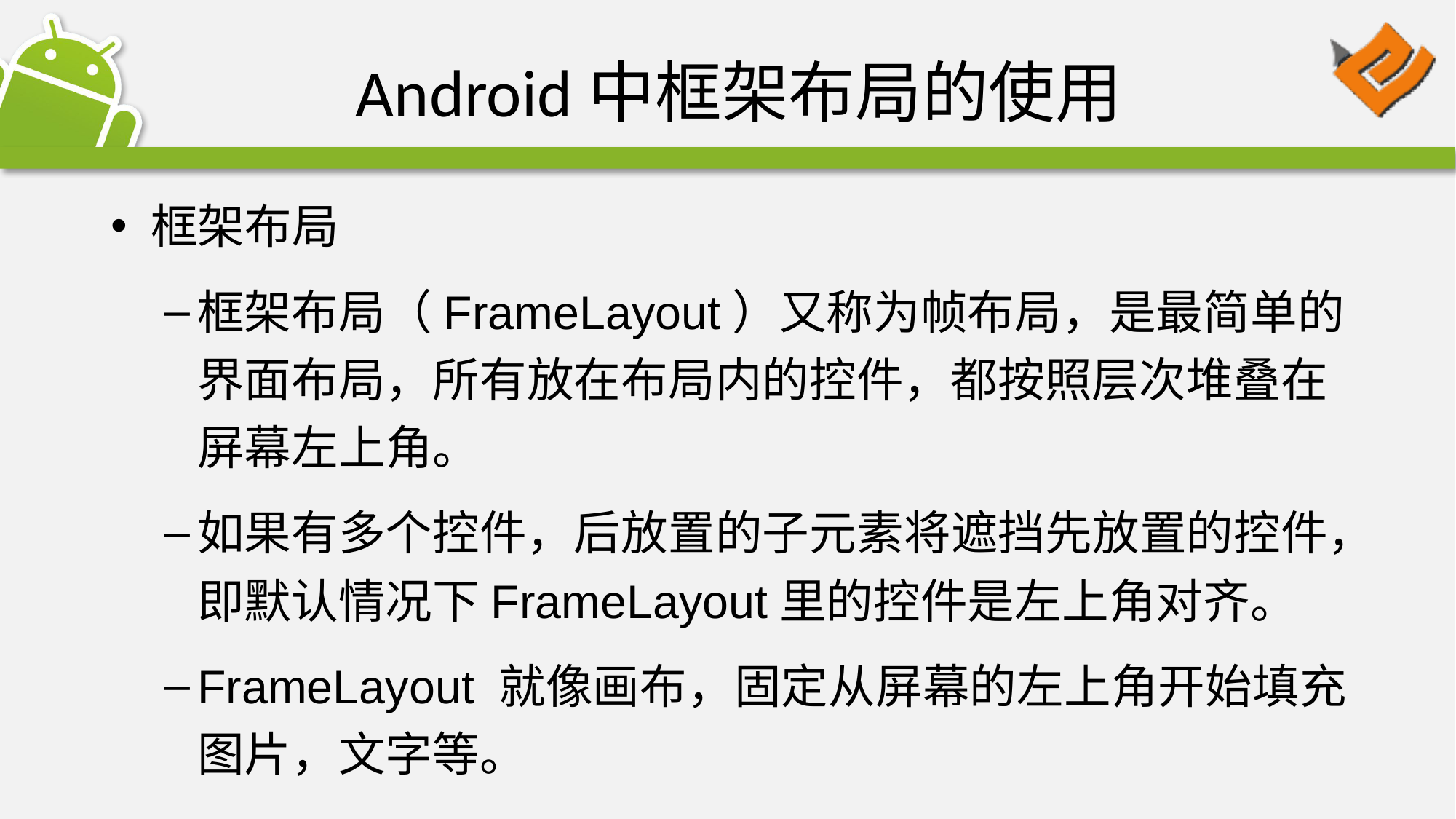

# Android中框架布局的使用
框架布局
框架布局（FrameLayout）又称为帧布局，是最简单的界面布局，所有放在布局内的控件，都按照层次堆叠在屏幕左上角。
如果有多个控件，后放置的子元素将遮挡先放置的控件，即默认情况下FrameLayout里的控件是左上角对齐。
FrameLayout 就像画布，固定从屏幕的左上角开始填充图片，文字等。